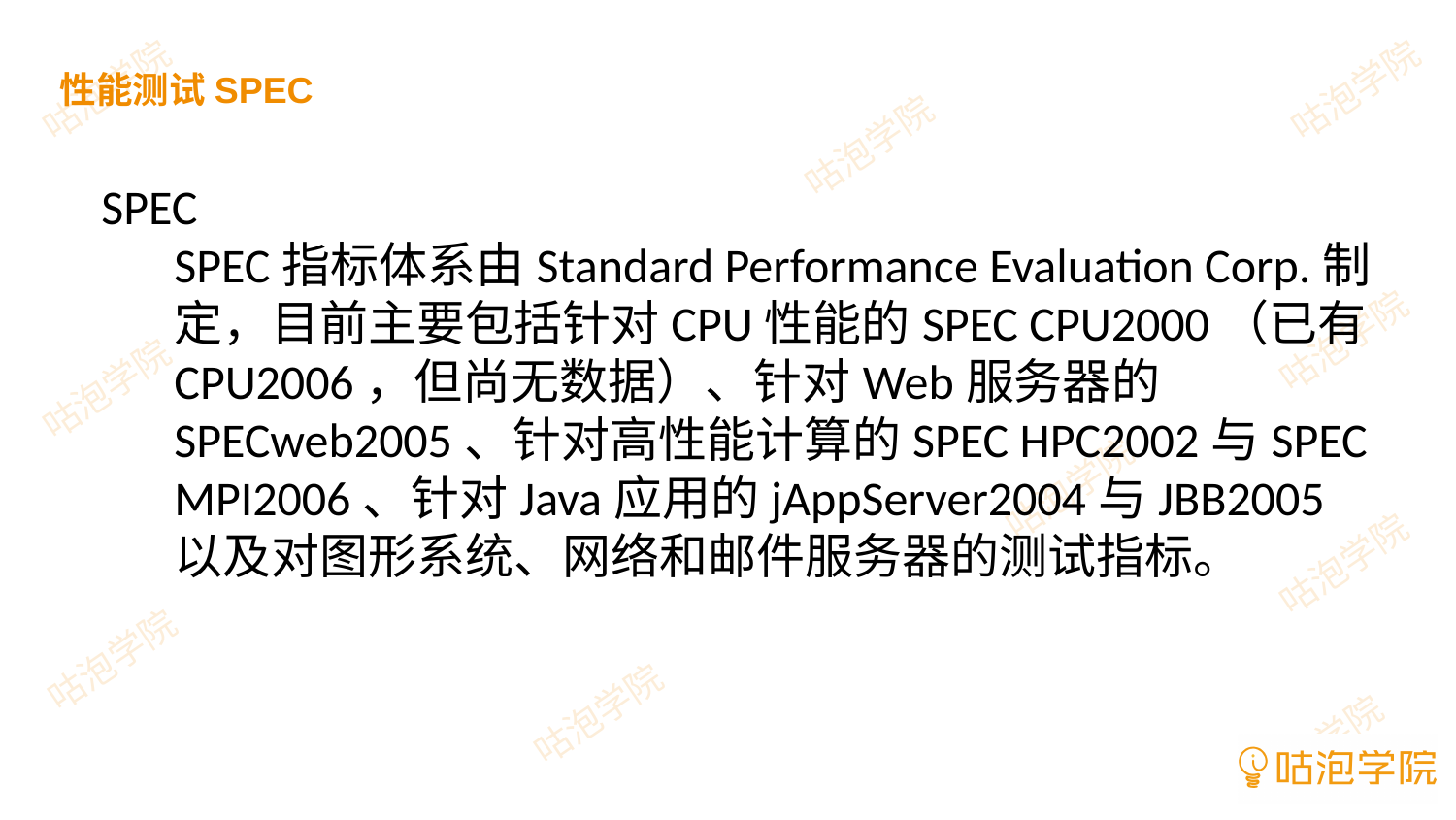

性能测试SPEC

SPEC
SPEC指标体系由Standard Performance Evaluation Corp.制定，目前主要包括针对CPU性能的SPEC CPU2000（已有CPU2006，但尚无数据）、针对Web服务器的SPECweb2005、针对高性能计算的SPEC HPC2002与SPEC MPI2006、针对Java应用的jAppServer2004与JBB2005以及对图形系统、网络和邮件服务器的测试指标。